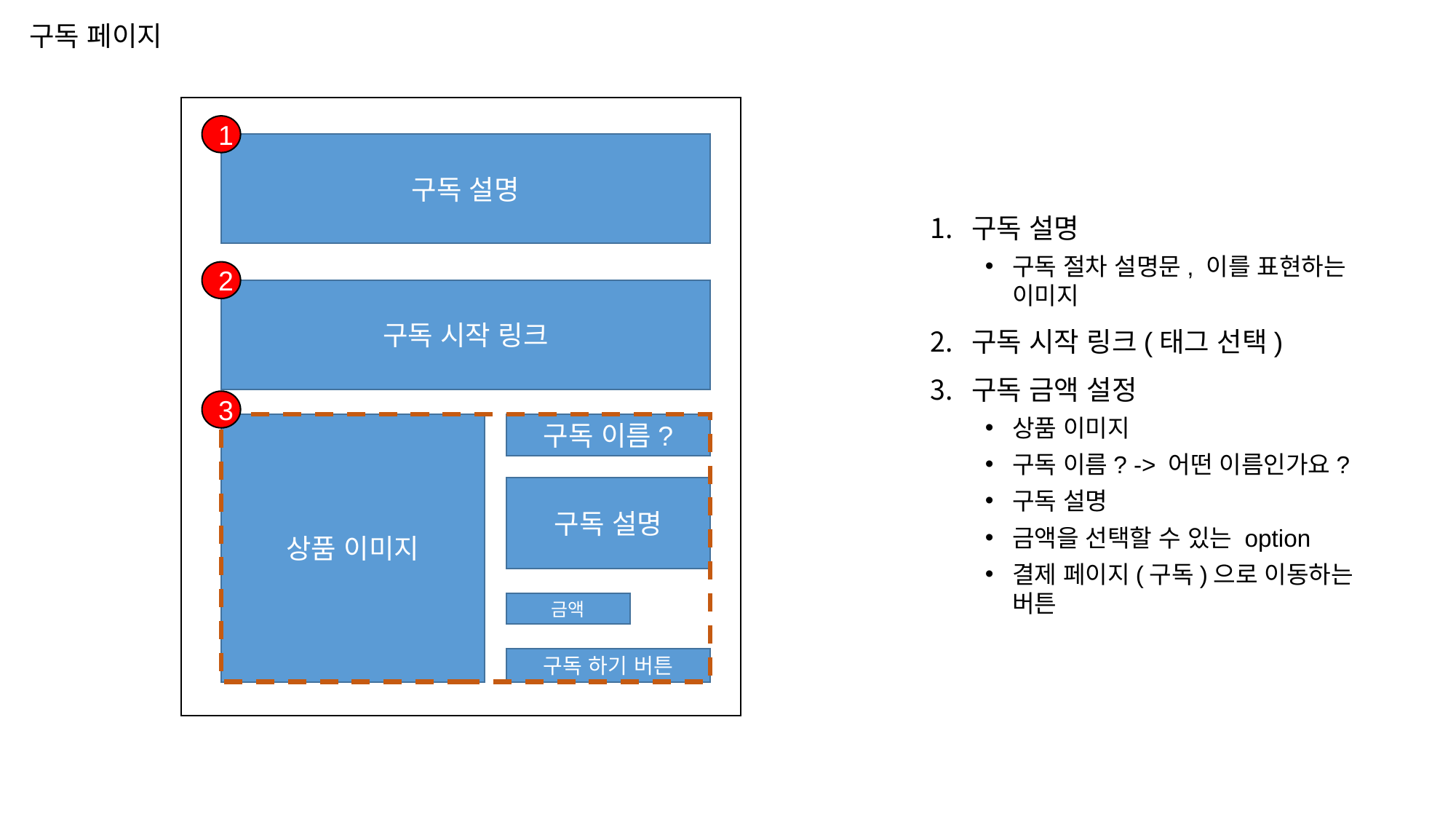

# 구독 페이지
구독 설명
구독 절차 설명문, 이를 표현하는 이미지
구독 시작 링크(태그 선택)
구독 금액 설정
상품 이미지
구독 이름? -> 어떤 이름인가요?
구독 설명
금액을 선택할 수 있는 option
결제 페이지(구독)으로 이동하는 버튼

1
구독 설명
2
구독 시작 링크
3

상품 이미지
구독 이름?
구독 설명
금액
구독 하기 버튼